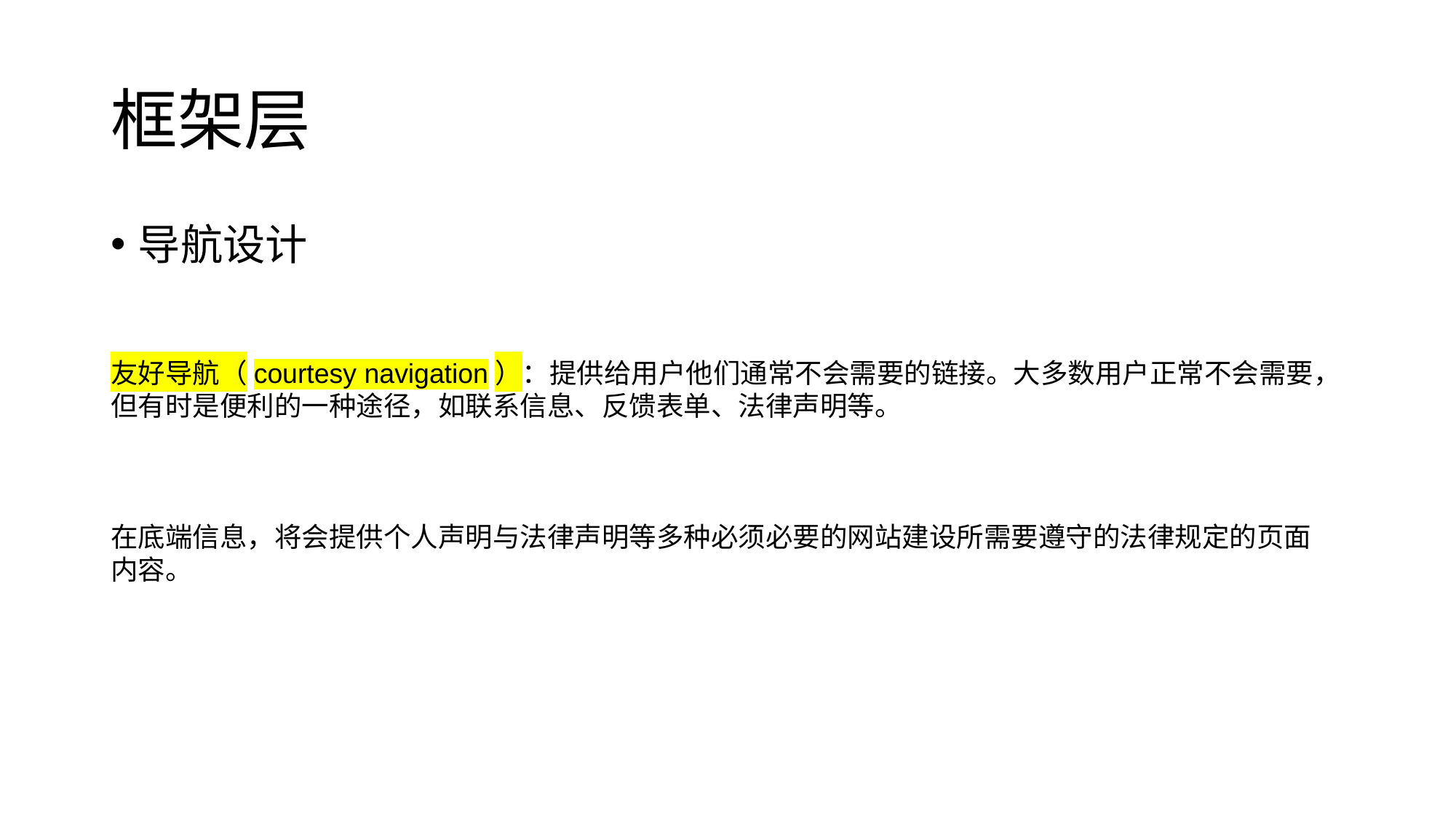

# 框架层
导航设计
友好导航（courtesy navigation）：提供给用户他们通常不会需要的链接。大多数用户正常不会需要，但有时是便利的一种途径，如联系信息、反馈表单、法律声明等。

在底端信息，将会提供个人声明与法律声明等多种必须必要的网站建设所需要遵守的法律规定的页面内容。